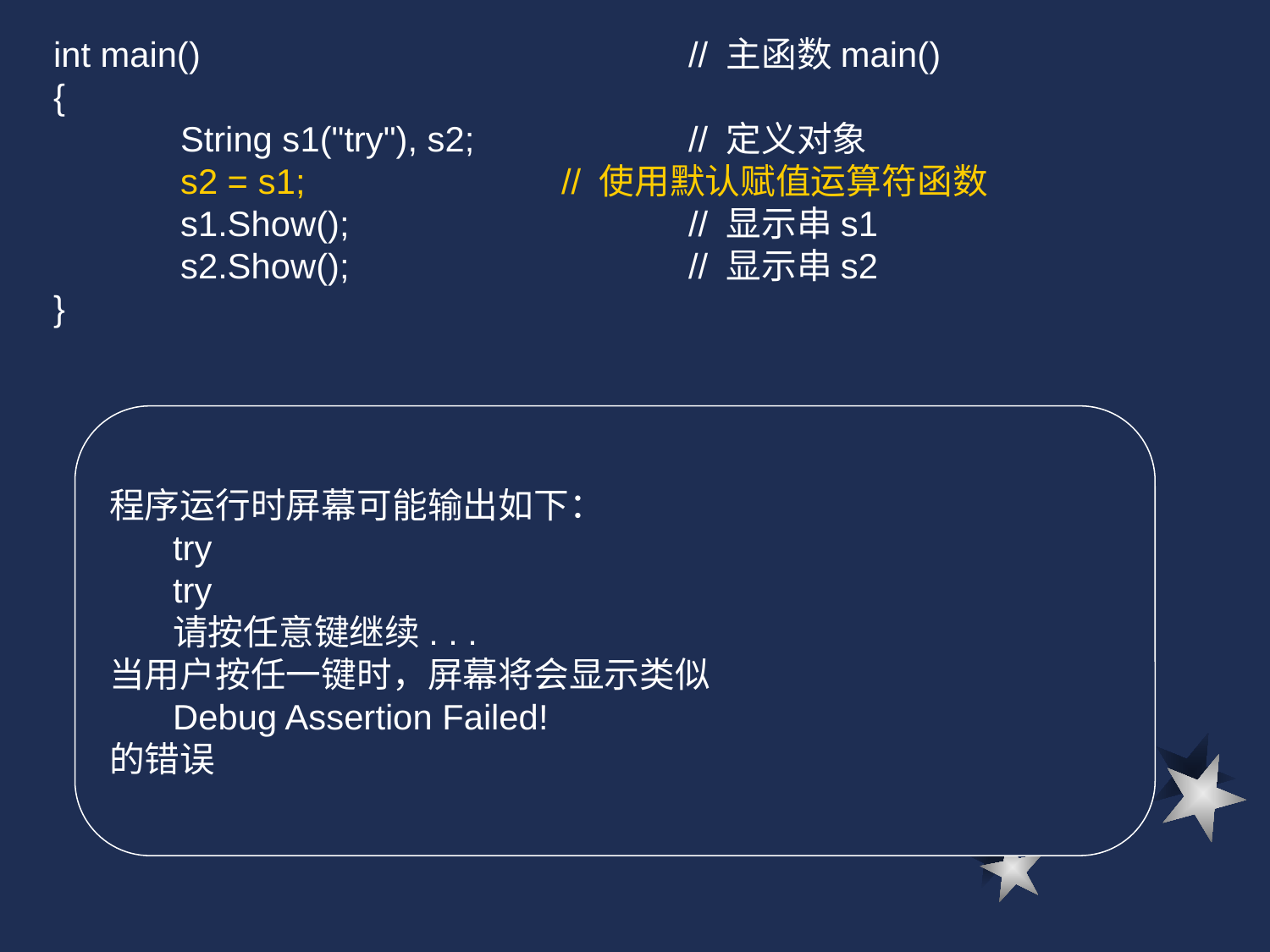

int main()				// 主函数main()
{
	String s1("try"), s2;		// 定义对象
	s2 = s1;			// 使用默认赋值运算符函数
	s1.Show();			// 显示串s1
	s2.Show();			// 显示串s2
}
程序运行时屏幕可能输出如下：
try
try
请按任意键继续. . .
当用户按任一键时，屏幕将会显示类似
Debug Assertion Failed!
的错误